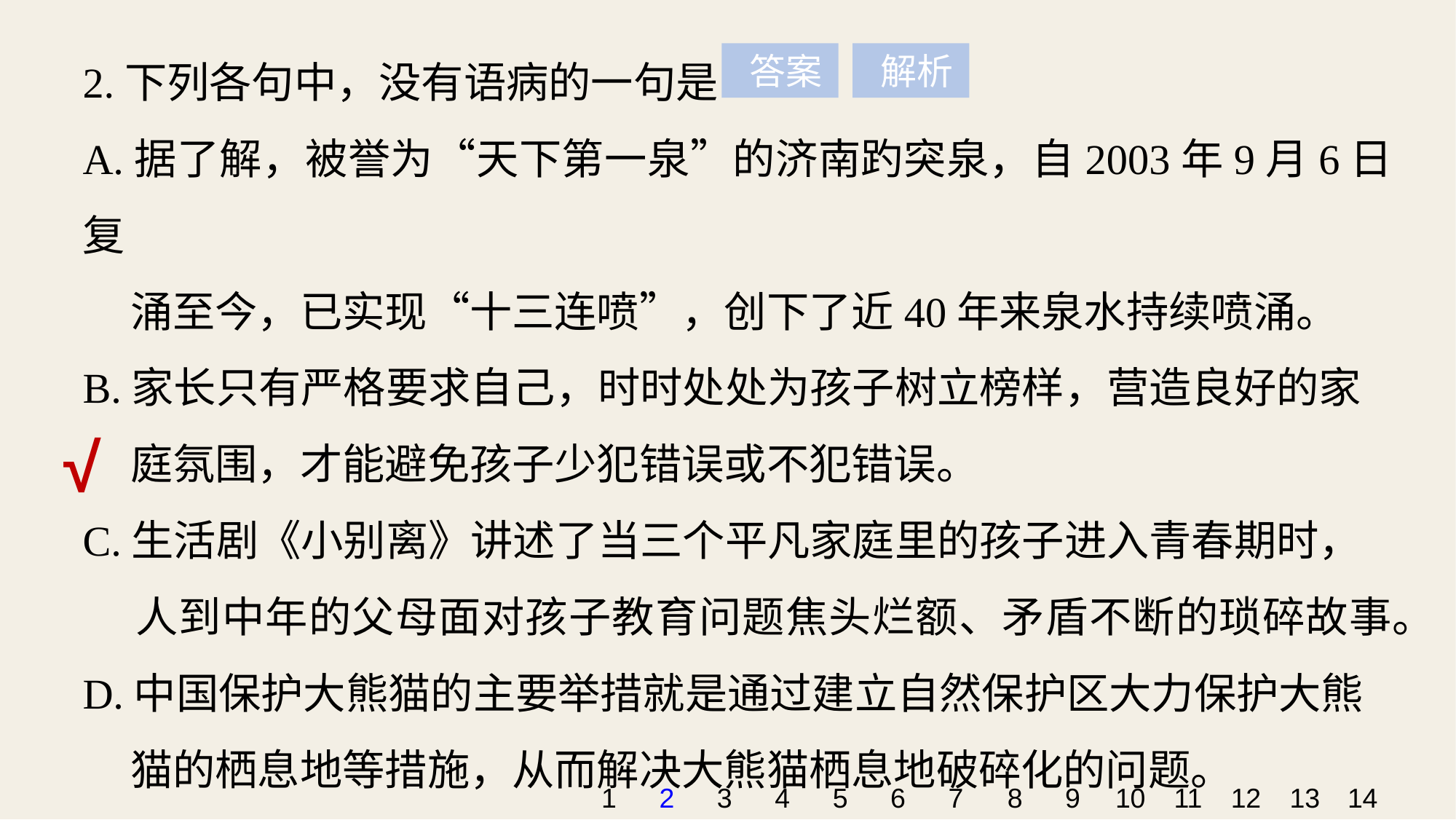

2.下列各句中，没有语病的一句是
A.据了解，被誉为“天下第一泉”的济南趵突泉，自2003年9月6日复
    涌至今，已实现“十三连喷”，创下了近40年来泉水持续喷涌。
B.家长只有严格要求自己，时时处处为孩子树立榜样，营造良好的家
    庭氛围，才能避免孩子少犯错误或不犯错误。
C.生活剧《小别离》讲述了当三个平凡家庭里的孩子进入青春期时，
    人到中年的父母面对孩子教育问题焦头烂额、矛盾不断的琐碎故事。
D.中国保护大熊猫的主要举措就是通过建立自然保护区大力保护大熊
    猫的栖息地等措施，从而解决大熊猫栖息地破碎化的问题。
 答案
 解析
√
1
2
3
4
5
6
7
8
9
10
11
12
13
14